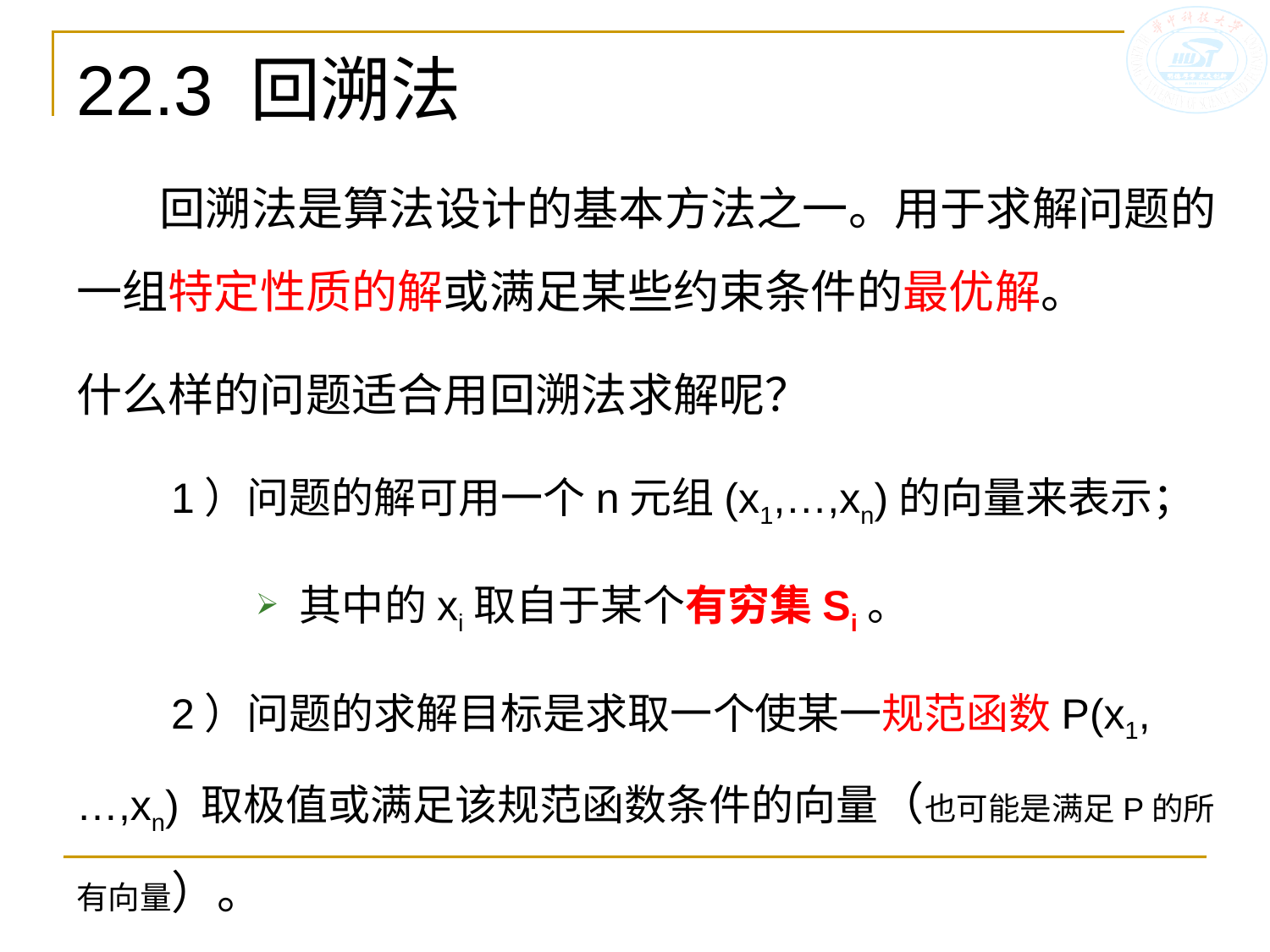

# 22.3 回溯法
       回溯法是算法设计的基本方法之一。用于求解问题的一组特定性质的解或满足某些约束条件的最优解。
什么样的问题适合用回溯法求解呢？
        1）问题的解可用一个n元组(x1,…,xn)的向量来表示；
其中的xi取自于某个有穷集Si。
        2）问题的求解目标是求取一个使某一规范函数P(x1,…,xn) 取极值或满足该规范函数条件的向量（也可能是满足P的所有向量）。